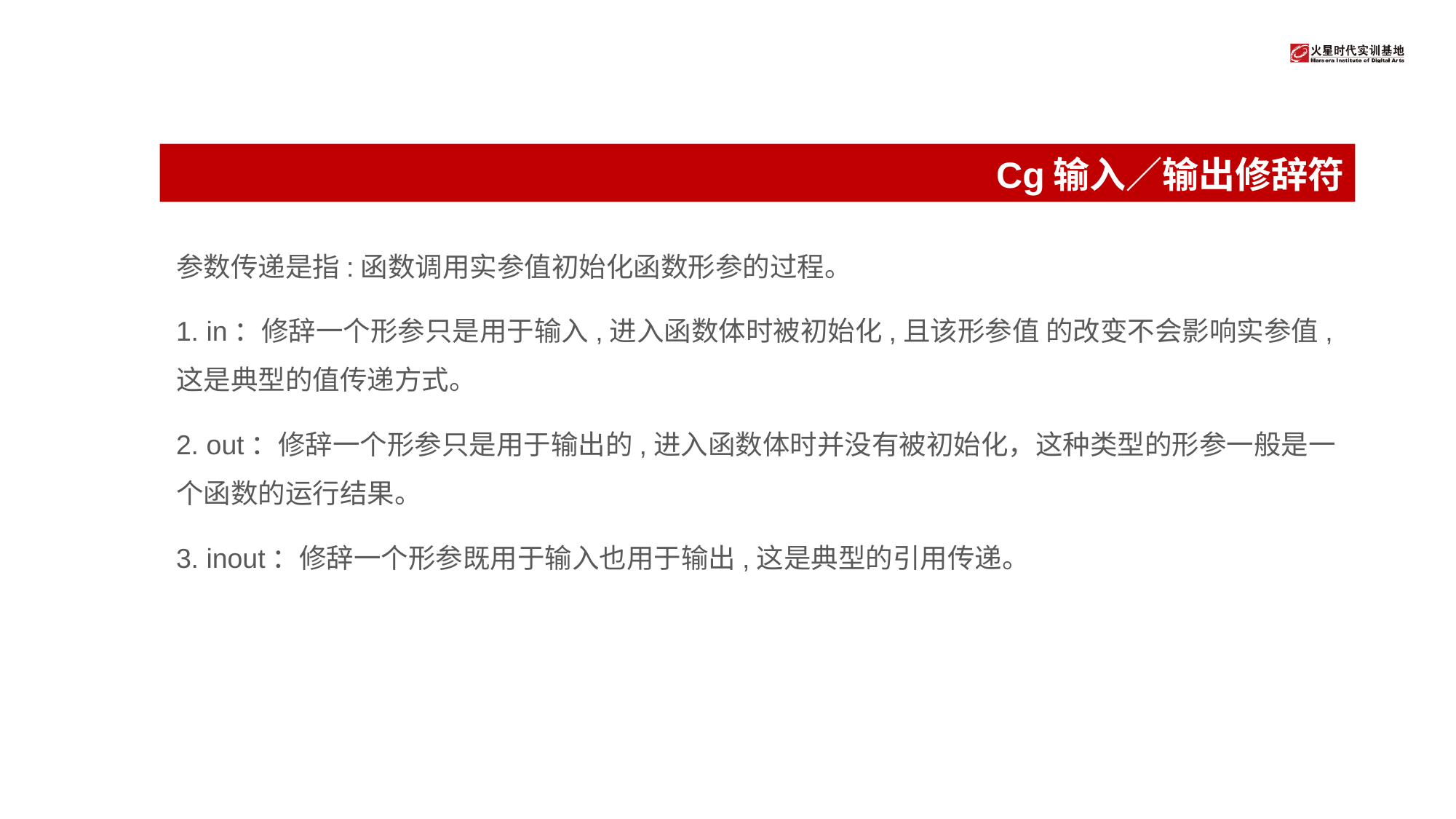

# Cg输入／输出修辞符
参数传递是指:函数调用实参值初始化函数形参的过程。
1. in：修辞一个形参只是用于输入,进入函数体时被初始化,且该形参值 的改变不会影响实参值,这是典型的值传递方式。
2. out：修辞一个形参只是用于输出的,进入函数体时并没有被初始化，这种类型的形参一般是一个函数的运行结果。
3. inout：修辞一个形参既用于输入也用于输出,这是典型的引用传递。